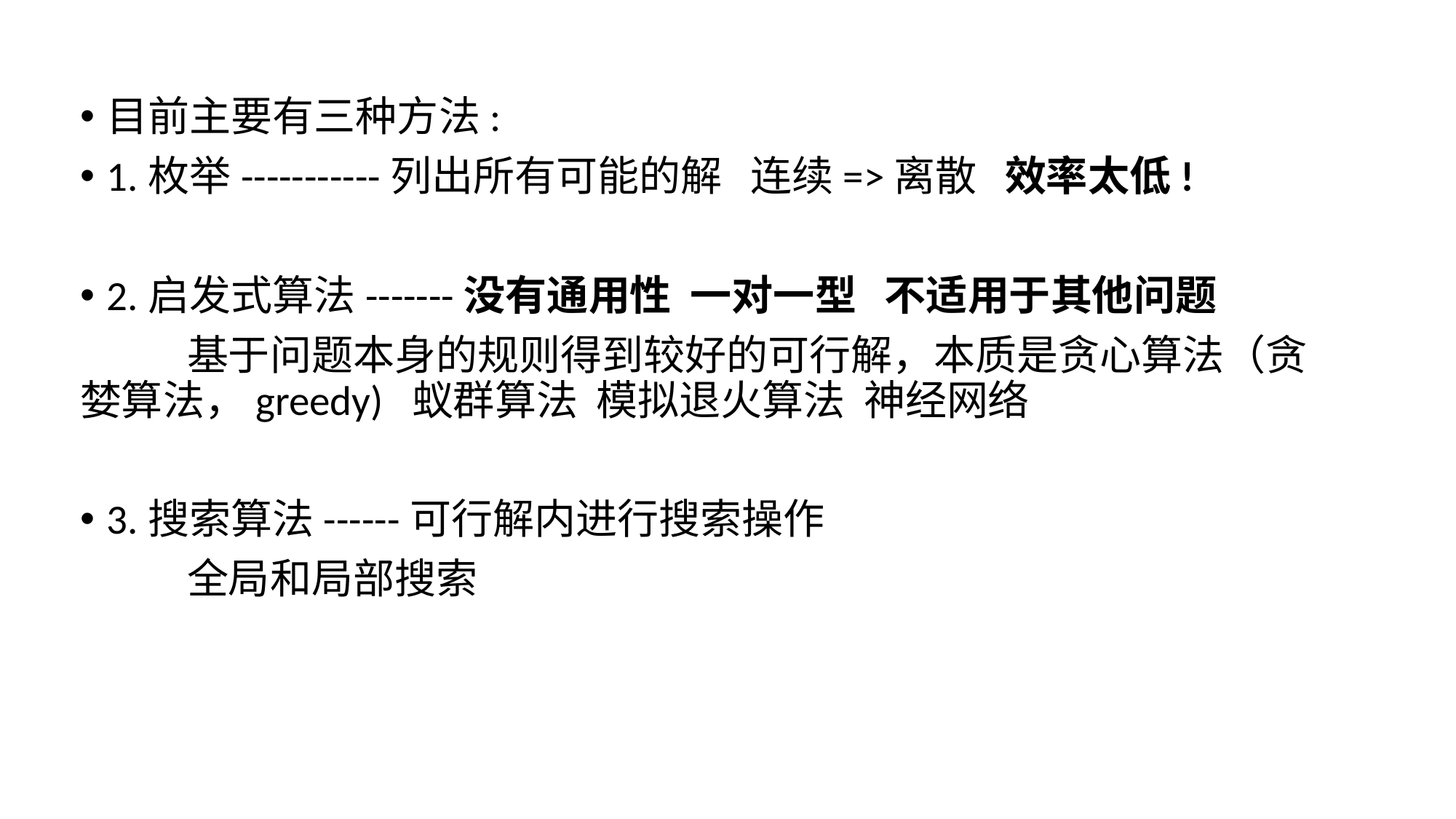

目前主要有三种方法:
1.枚举-----------列出所有可能的解   连续=>离散   效率太低!

2.启发式算法-------没有通用性  一对一型   不适用于其他问题
	基于问题本身的规则得到较好的可行解，本质是贪心算法（贪婪算法，greedy)  蚁群算法  模拟退火算法  神经网络

3.搜索算法------可行解内进行搜索操作
	全局和局部搜索